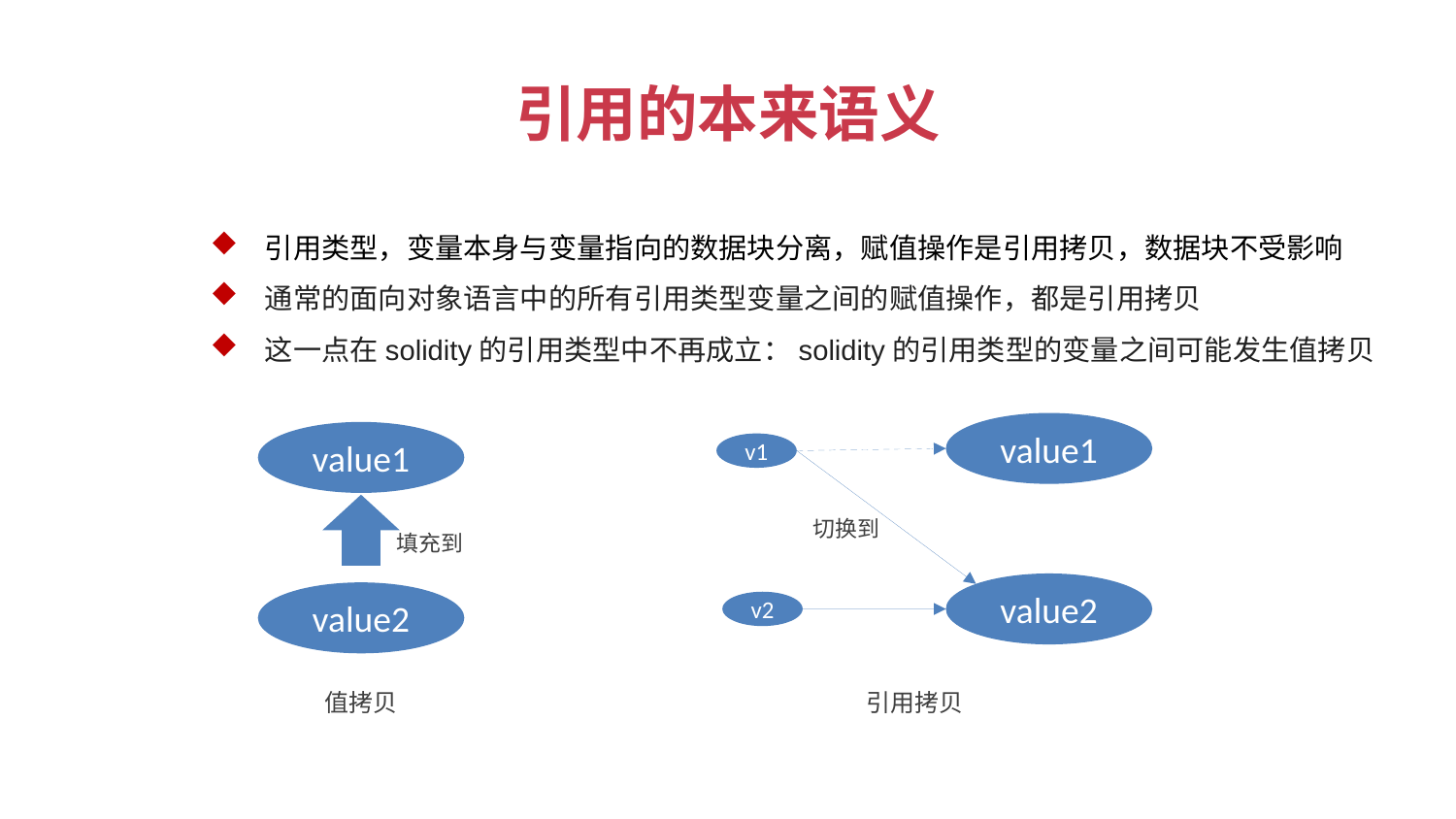

引用的本来语义
引用类型，变量本身与变量指向的数据块分离，赋值操作是引用拷贝，数据块不受影响
通常的面向对象语言中的所有引用类型变量之间的赋值操作，都是引用拷贝
这一点在solidity的引用类型中不再成立：solidity的引用类型的变量之间可能发生值拷贝
value1
value1
v1

切换到
填充到
value2
value2
v2
值拷贝
引用拷贝